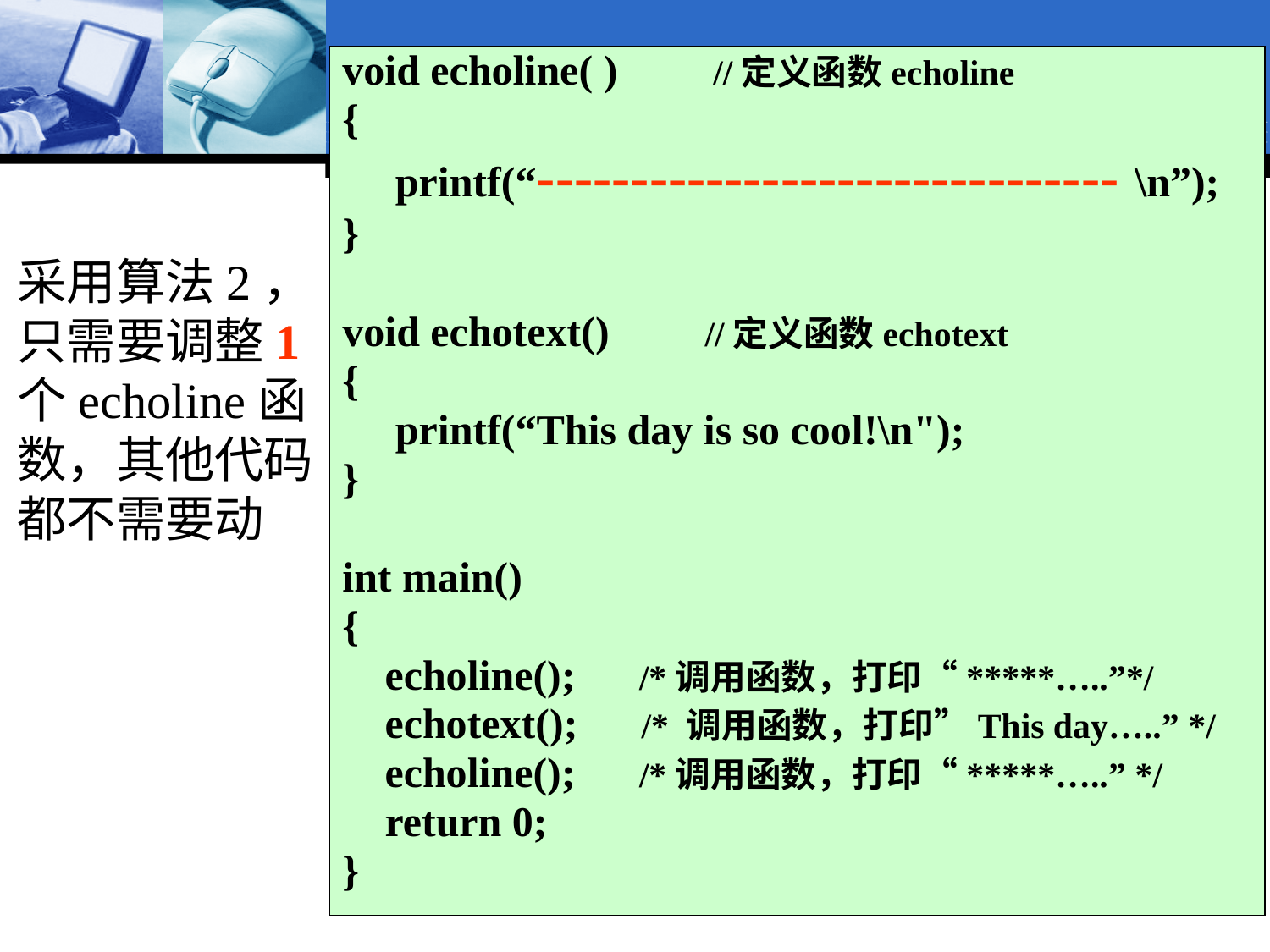

void echoline( )         //定义函数echoline
{
     printf(“------------------------------- \n”);
}

void echotext()         //定义函数echotext
{
     printf(“This day is so cool!\n");
}

int main()
{
    echoline();      /*调用函数，打印“*****…..”*/
    echotext();      /* 调用函数，打印”This day…..” */
    echoline();      /*调用函数，打印“*****…..” */
    return 0;
}
采用算法2，只需要调整1个echoline函数，其他代码都不需要动